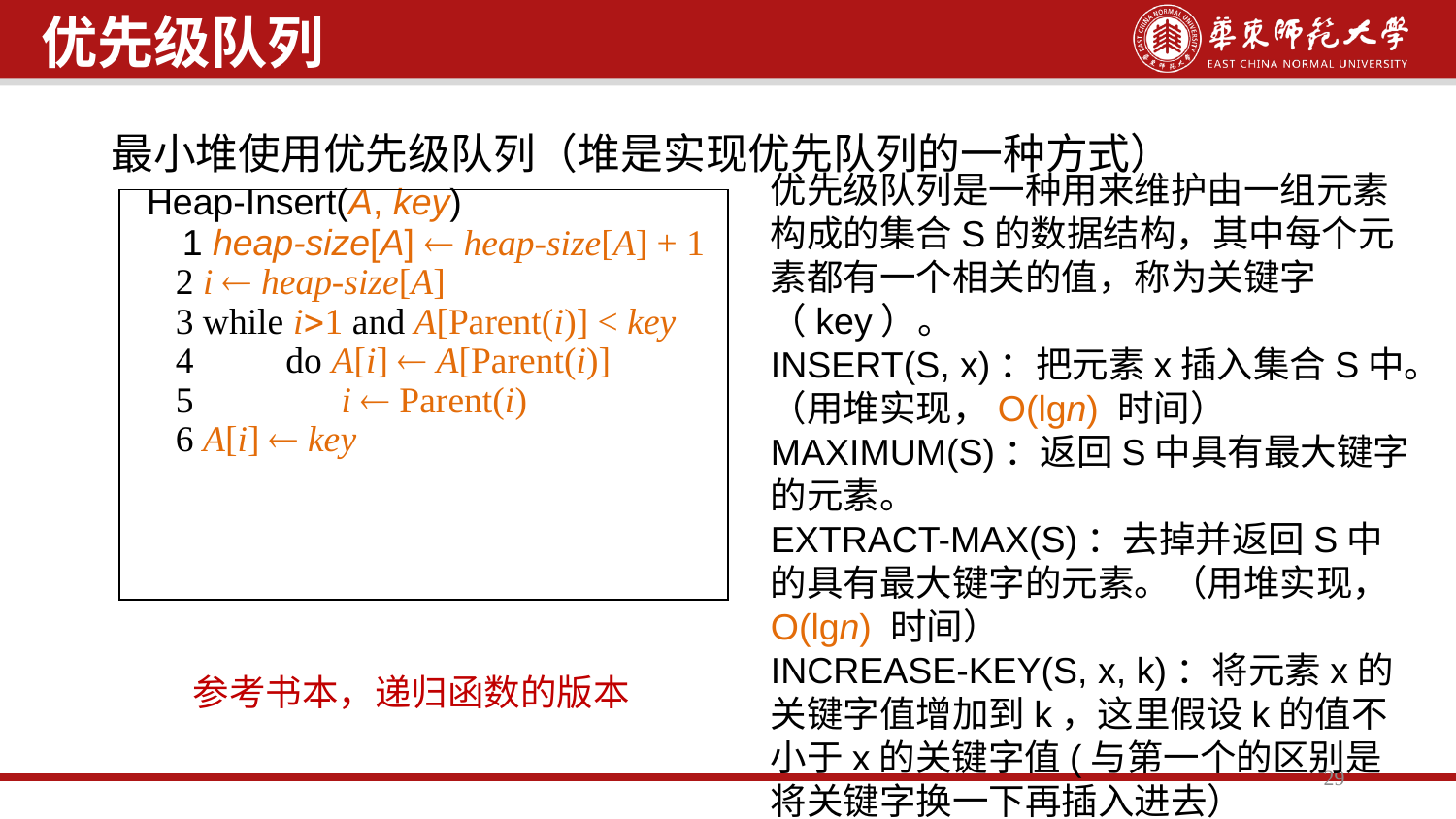

29
优先级队列
最小堆使用优先级队列（堆是实现优先队列的一种方式）
   Heap-Insert(A, key)
       1 heap-size[A] ← heap-size[A] + 1
       2 i ← heap-size[A]
       3 while i>1 and A[Parent(i)] < key
       4          do A[i] ← A[Parent(i)]
       5                i ← Parent(i)
       6 A[i] ← key
优先级队列是一种用来维护由一组元素构成的集合S的数据结构，其中每个元素都有一个相关的值，称为关键字（key）。
INSERT(S, x)：把元素x插入集合S中。（用堆实现，O(lgn) 时间）
MAXIMUM(S)：返回S中具有最大键字的元素。
EXTRACT-MAX(S)：去掉并返回S中的具有最大键字的元素。（用堆实现，O(lgn) 时间）
INCREASE-KEY(S, x, k)：将元素x的关键字值增加到k，这里假设k的值不小于x的关键字值(与第一个的区别是将关键字换一下再插入进去）

参考书本，递归函数的版本